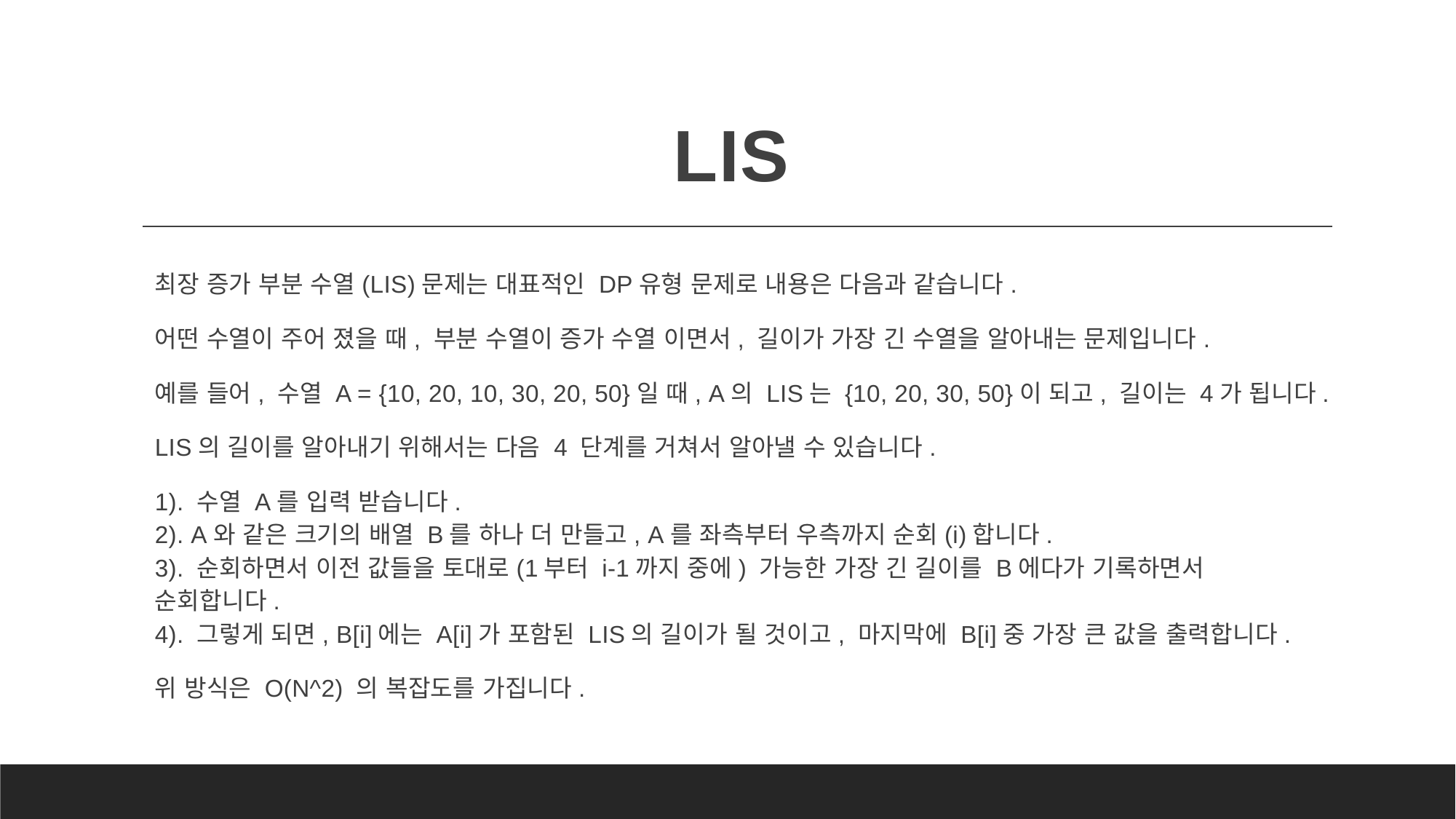

# LIS
최장 증가 부분 수열(LIS)문제는 대표적인 DP유형 문제로 내용은 다음과 같습니다.
어떤 수열이 주어 졌을 때, 부분 수열이 증가 수열 이면서, 길이가 가장 긴 수열을 알아내는 문제입니다.
예를 들어, 수열 A = {10, 20, 10, 30, 20, 50}일 때, A의 LIS는 {10, 20, 30, 50}이 되고, 길이는 4가 됩니다.
LIS의 길이를 알아내기 위해서는 다음 4 단계를 거쳐서 알아낼 수 있습니다.
1). 수열 A를 입력 받습니다.
2). A와 같은 크기의 배열 B를 하나 더 만들고, A를 좌측부터 우측까지 순회(i)합니다.
3). 순회하면서 이전 값들을 토대로(1부터 i-1까지 중에) 가능한 가장 긴 길이를 B에다가 기록하면서 순회합니다.
4). 그렇게 되면, B[i]에는 A[i]가 포함된 LIS의 길이가 될 것이고, 마지막에 B[i]중 가장 큰 값을 출력합니다.
위 방식은 O(N^2) 의 복잡도를 가집니다.